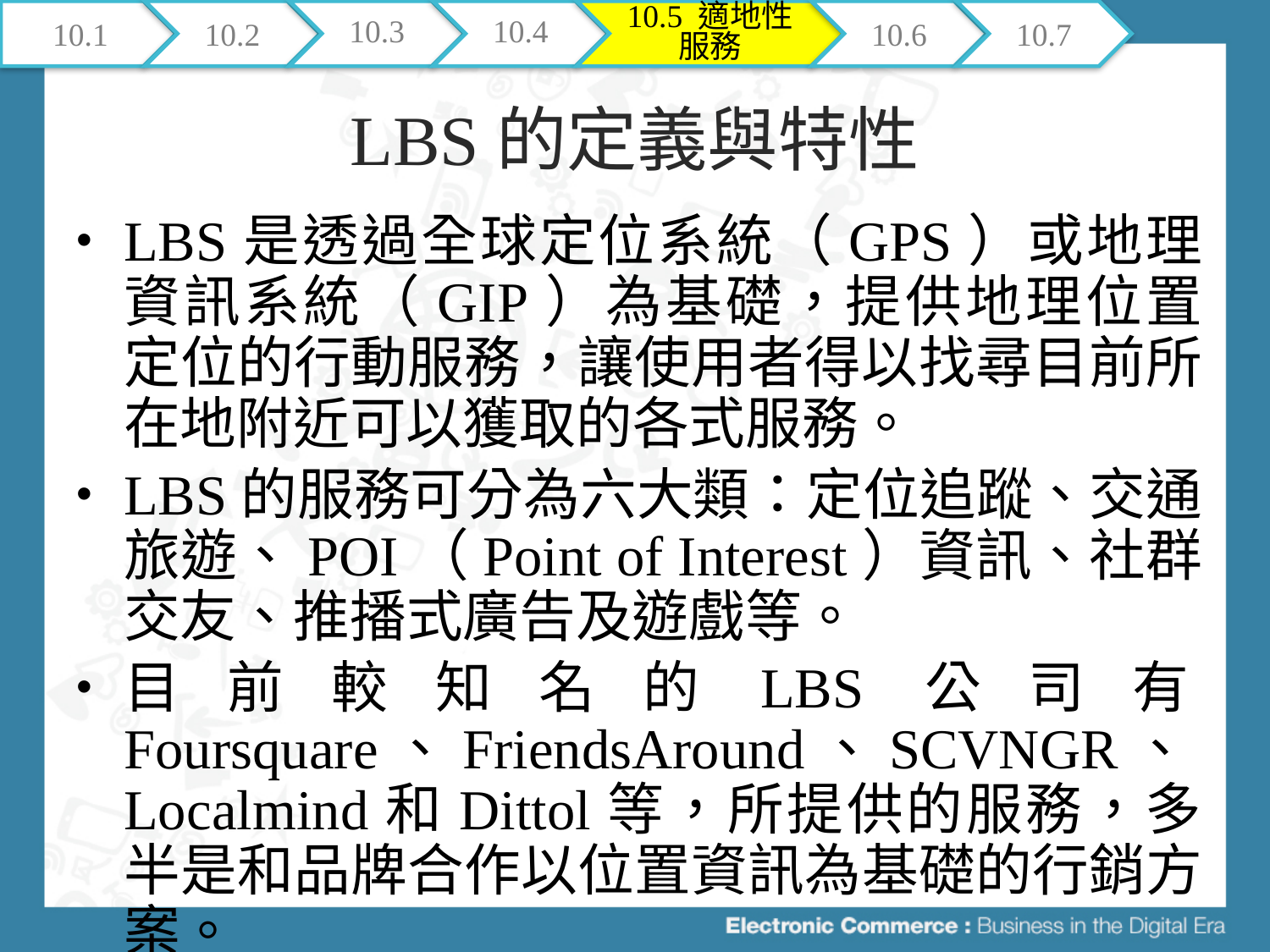

10.1
10.2
10.3
10.4
10.5 適地性服務
10.6
10.7
# LBS的定義與特性
LBS是透過全球定位系統（GPS）或地理資訊系統（GIP）為基礎，提供地理位置定位的行動服務，讓使用者得以找尋目前所在地附近可以獲取的各式服務。
LBS的服務可分為六大類：定位追蹤、交通旅遊、POI（Point of Interest）資訊、社群交友、推播式廣告及遊戲等。
目前較知名的LBS公司有Foursquare、FriendsAround、SCVNGR、Localmind和Dittol等，所提供的服務，多半是和品牌合作以位置資訊為基礎的行銷方案。